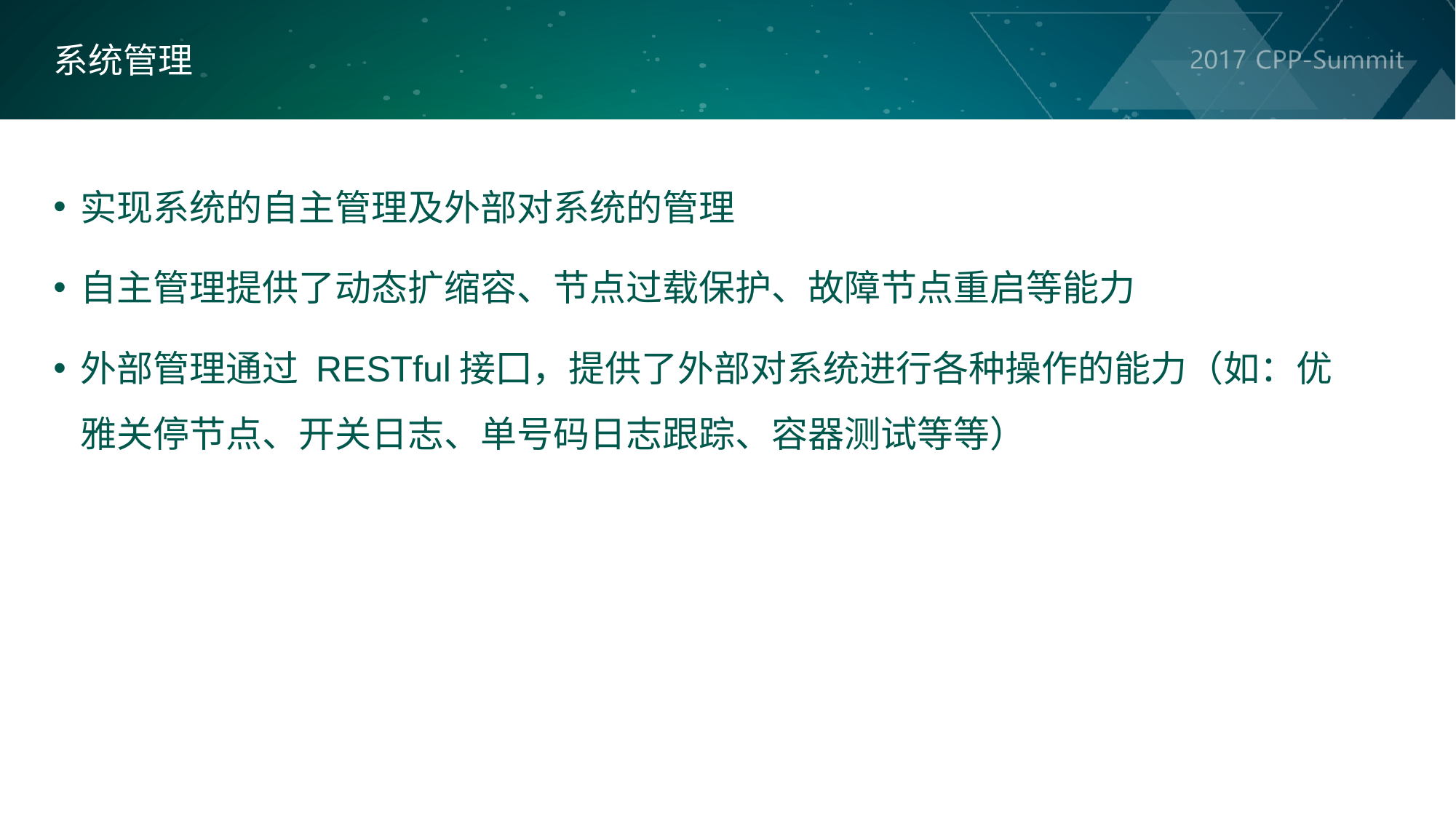

系统管理
实现系统的自主管理及外部对系统的管理
自主管理提供了动态扩缩容、节点过载保护、故障节点重启等能力
外部管理通过 RESTful接囗，提供了外部对系统进行各种操作的能力（如：优雅关停节点、开关日志、单号码日志跟踪、容器测试等等）